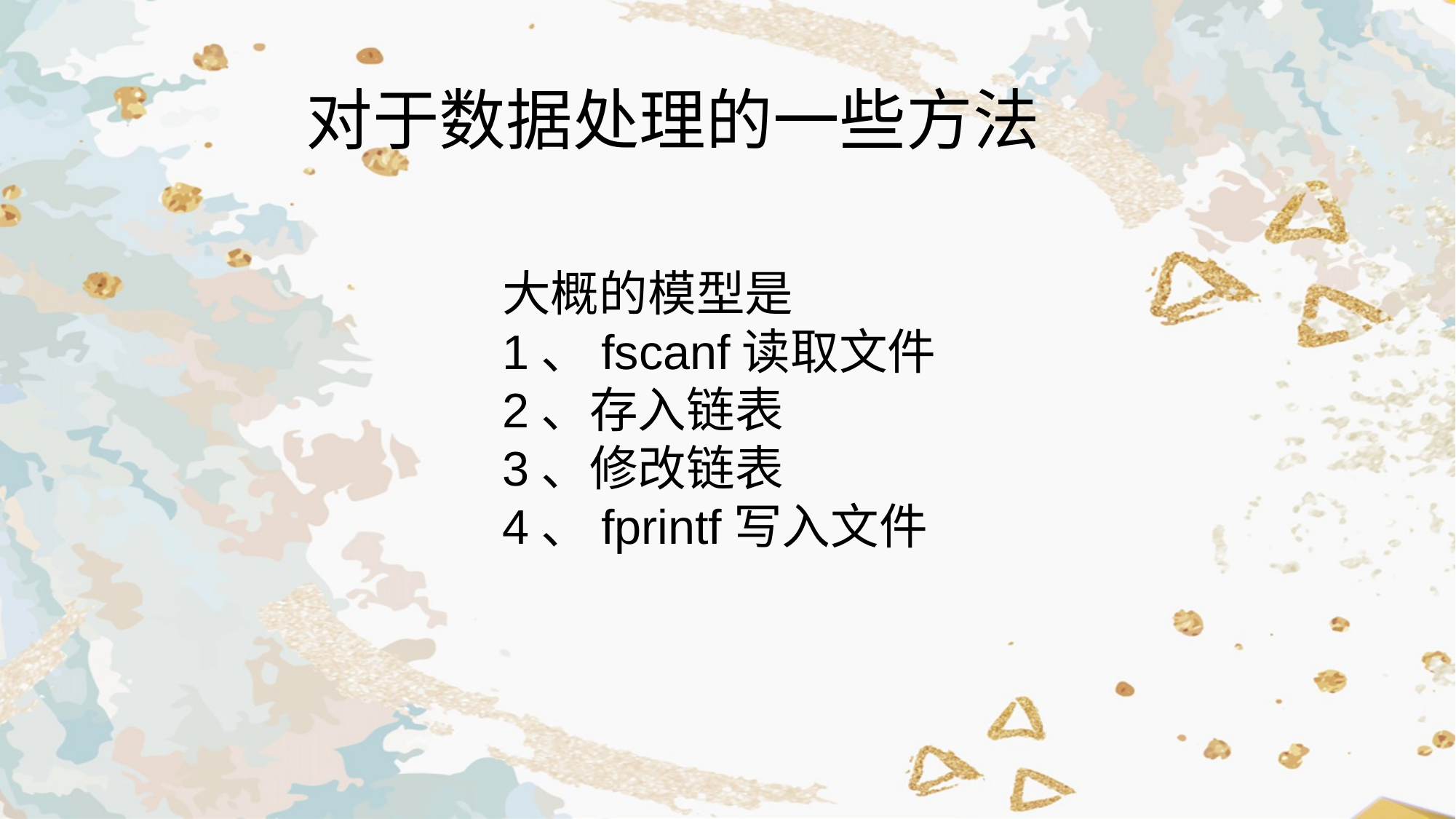

# 对于数据处理的一些方法
大概的模型是
1、fscanf读取文件
2、存入链表
3、修改链表
4、fprintf写入文件